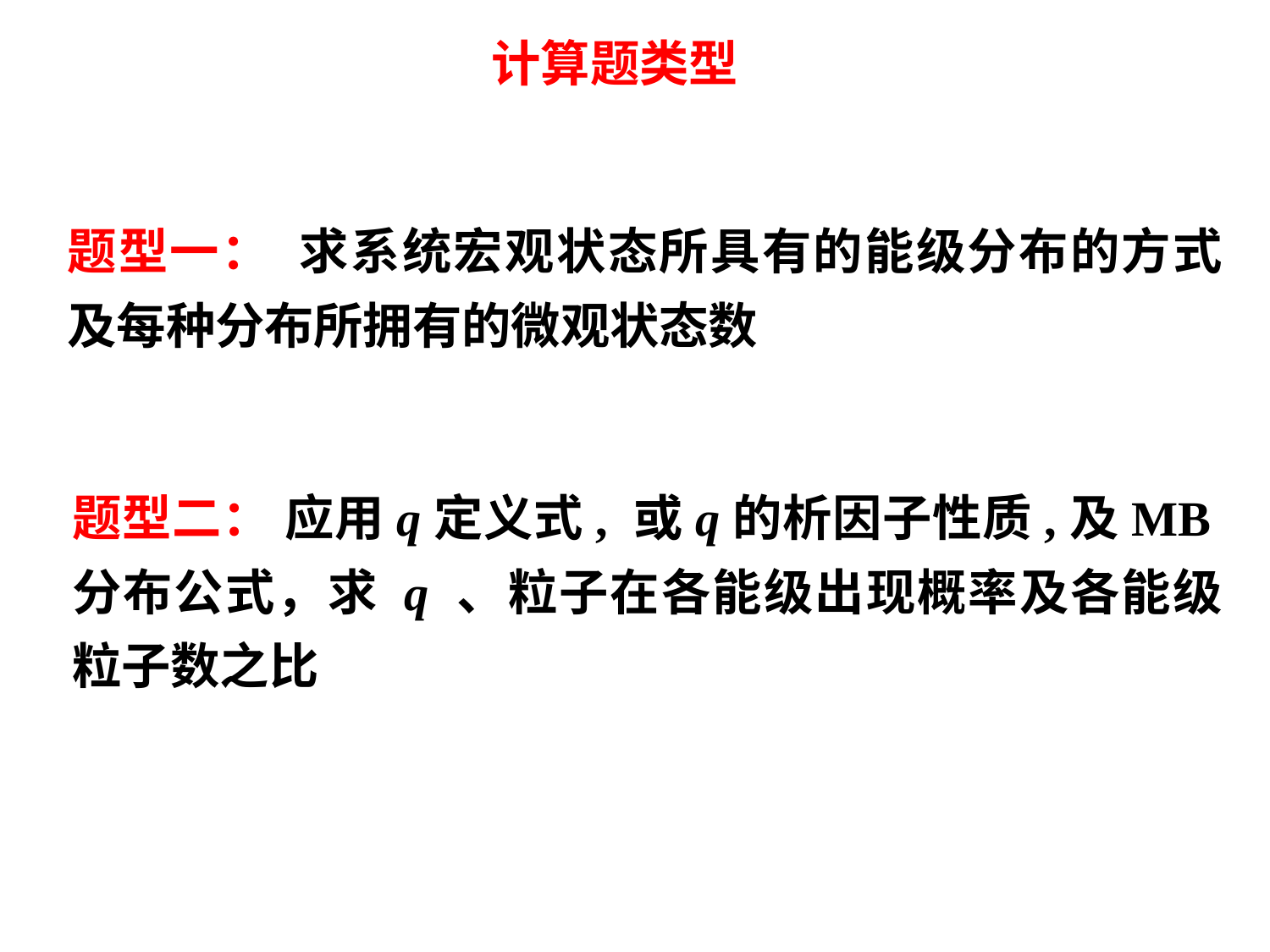

计算题类型
题型一：  求系统宏观状态所具有的能级分布的方式及每种分布所拥有的微观状态数
题型二： 应用q定义式, 或q的析因子性质,及MB分布公式，求 q 、粒子在各能级出现概率及各能级粒子数之比